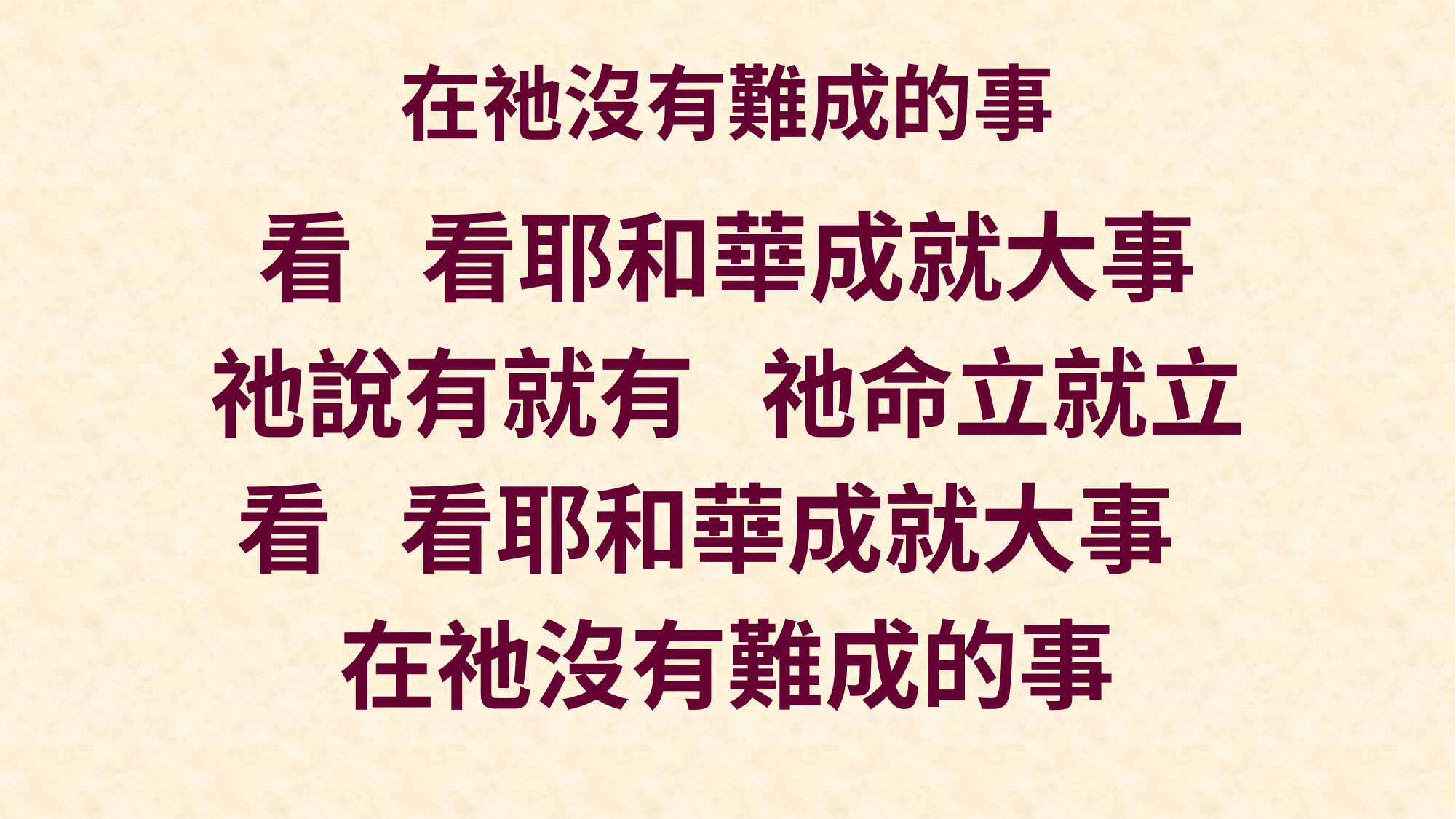

# 在祂沒有難成的事
看   看耶和華成就大事
祂說有就有   祂命立就立
看   看耶和華成就大事
在祂沒有難成的事